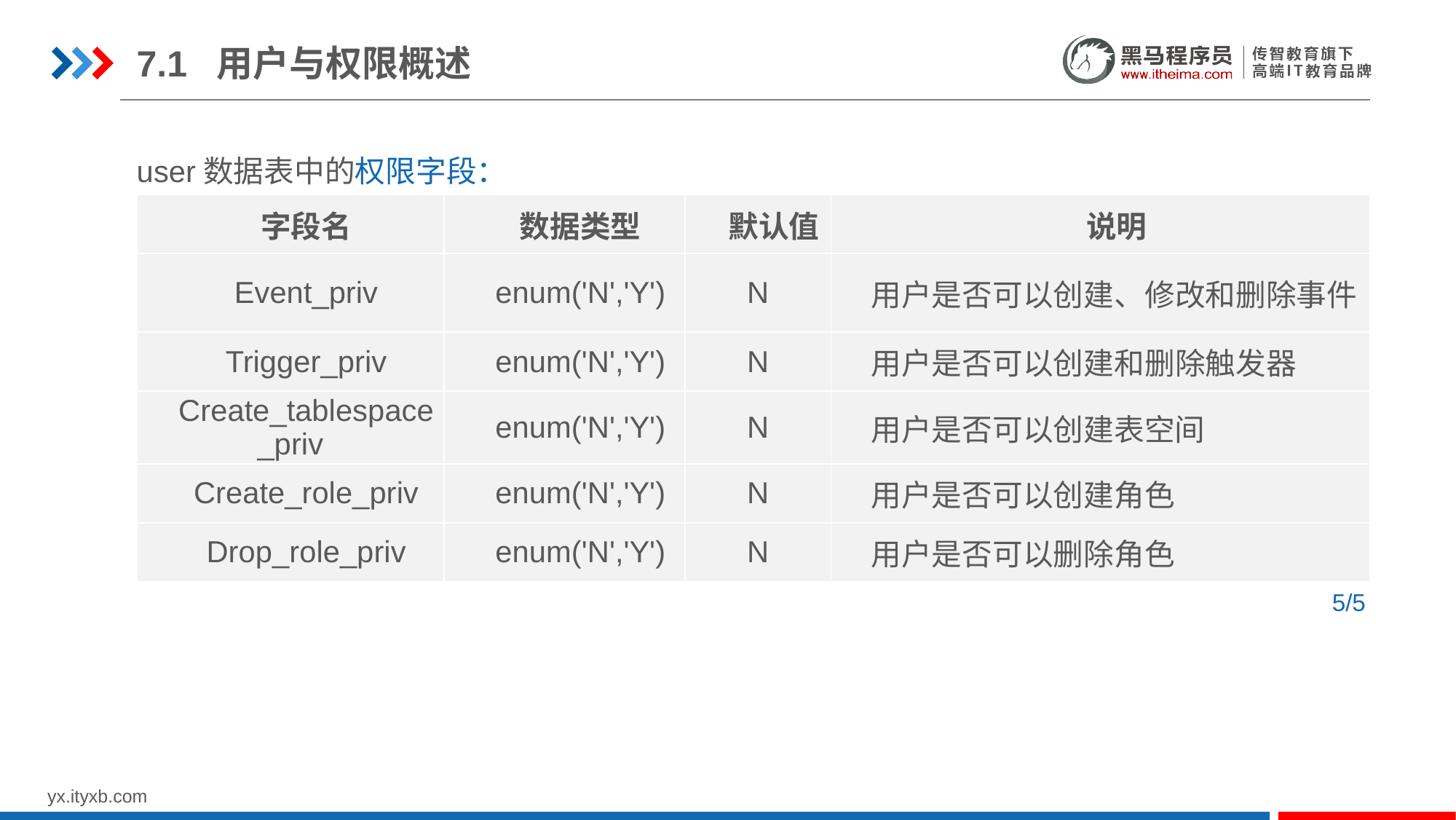

7.1  用户与权限概述
user数据表中的权限字段：
| 字段名 | 数据类型 | 默认值 | 说明 |
| --- | --- | --- | --- |
| Event\_priv | enum('N','Y') | N | 用户是否可以创建、修改和删除事件 |
| Trigger\_priv | enum('N','Y') | N | 用户是否可以创建和删除触发器 |
| Create\_tablespace\_priv | enum('N','Y') | N | 用户是否可以创建表空间 |
| Create\_role\_priv | enum('N','Y') | N | 用户是否可以创建角色 |
| Drop\_role\_priv | enum('N','Y') | N | 用户是否可以删除角色 |
5/5